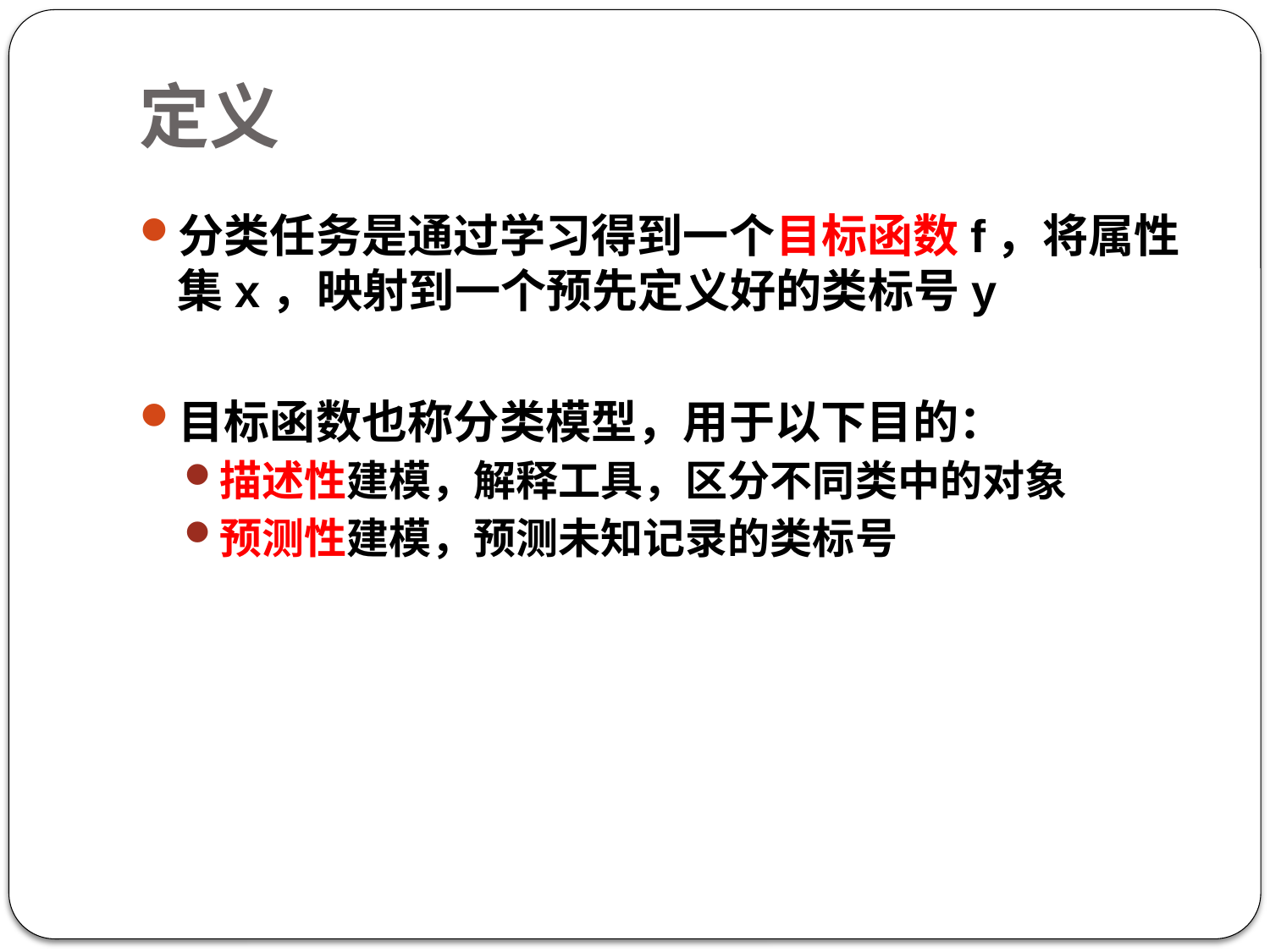

# 定义
分类任务是通过学习得到一个目标函数f，将属性集x，映射到一个预先定义好的类标号y

目标函数也称分类模型，用于以下目的：
描述性建模，解释工具，区分不同类中的对象
预测性建模，预测未知记录的类标号